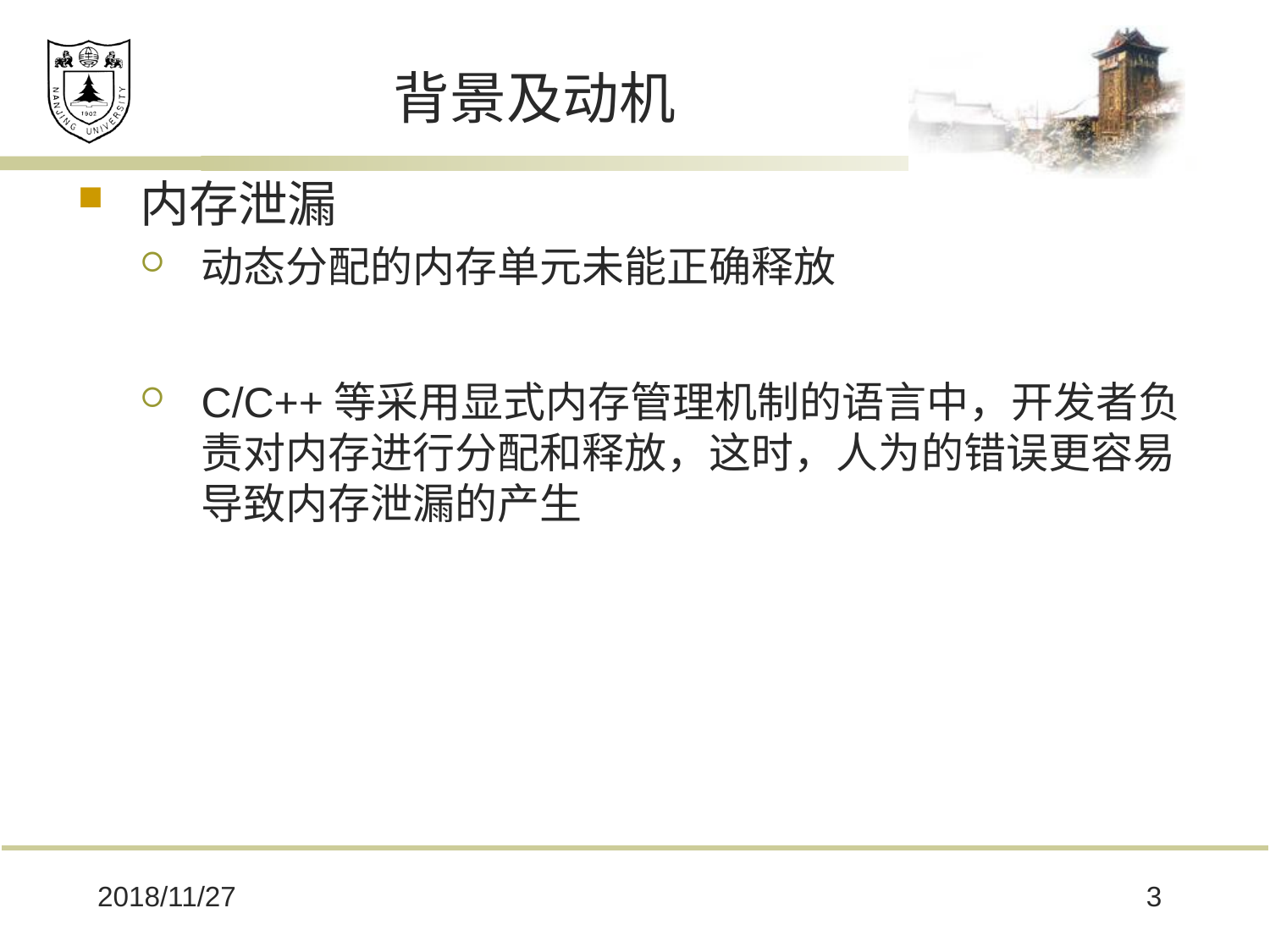

# 背景及动机
内存泄漏
动态分配的内存单元未能正确释放

C/C++等采用显式内存管理机制的语言中，开发者负责对内存进行分配和释放，这时，人为的错误更容易导致内存泄漏的产生

2018/11/27
3